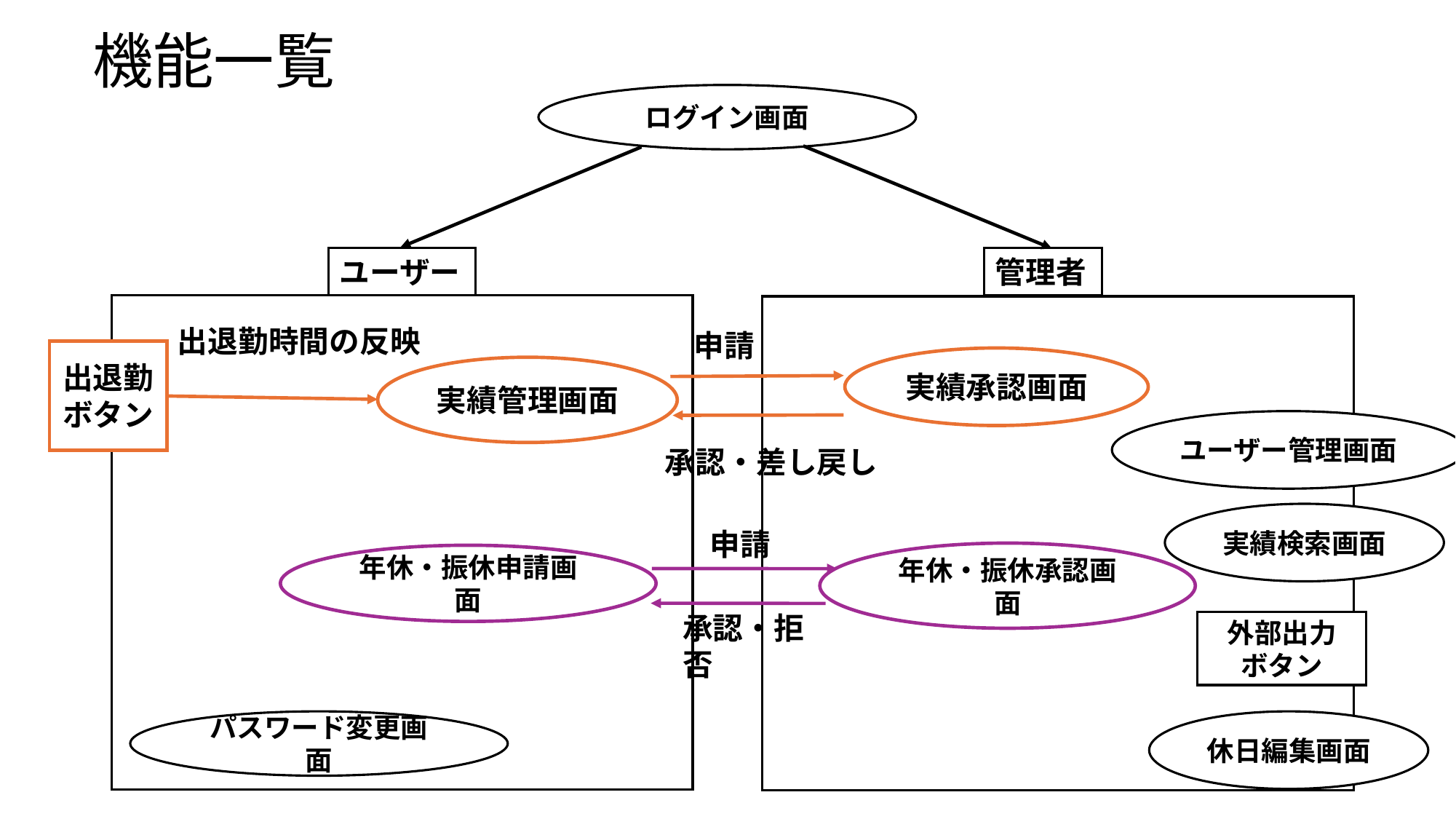

# 機能一覧
ログイン画面
管理者
ユーザー

出退勤時間の反映
申請
実績承認画面
実績管理画面
承認・差し戻し
出退勤ボタン
ユーザー管理画面
実績検索画面
申請
年休・振休承認画面
年休・振休申請画面
承認・拒否
外部出力
ボタン
パスワード変更画面
休日編集画面